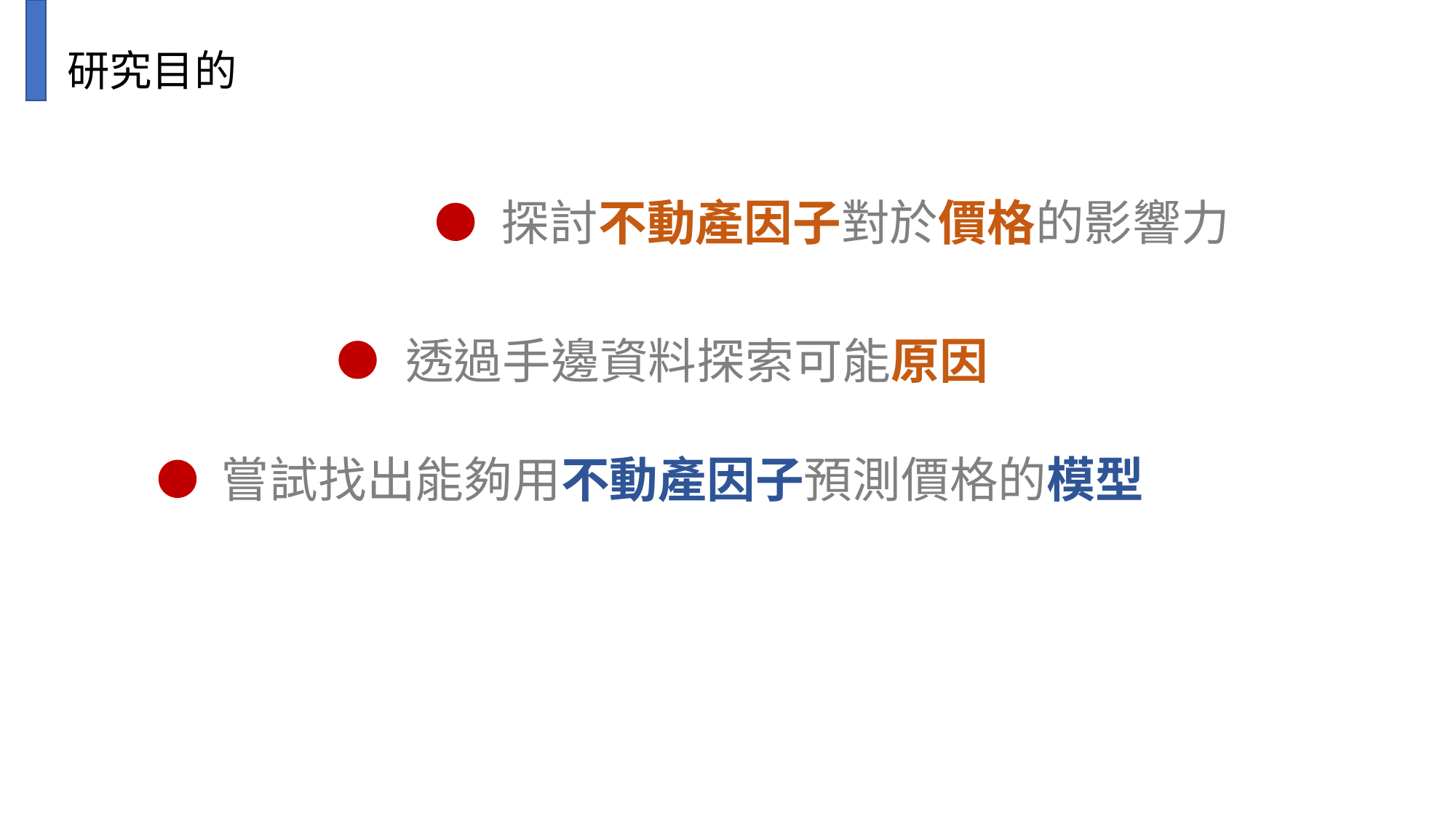

研究目的
探討不動產因子對於價格的影響力

透過手邊資料探索可能原因

嘗試找出能夠用不動產因子預測價格的模型